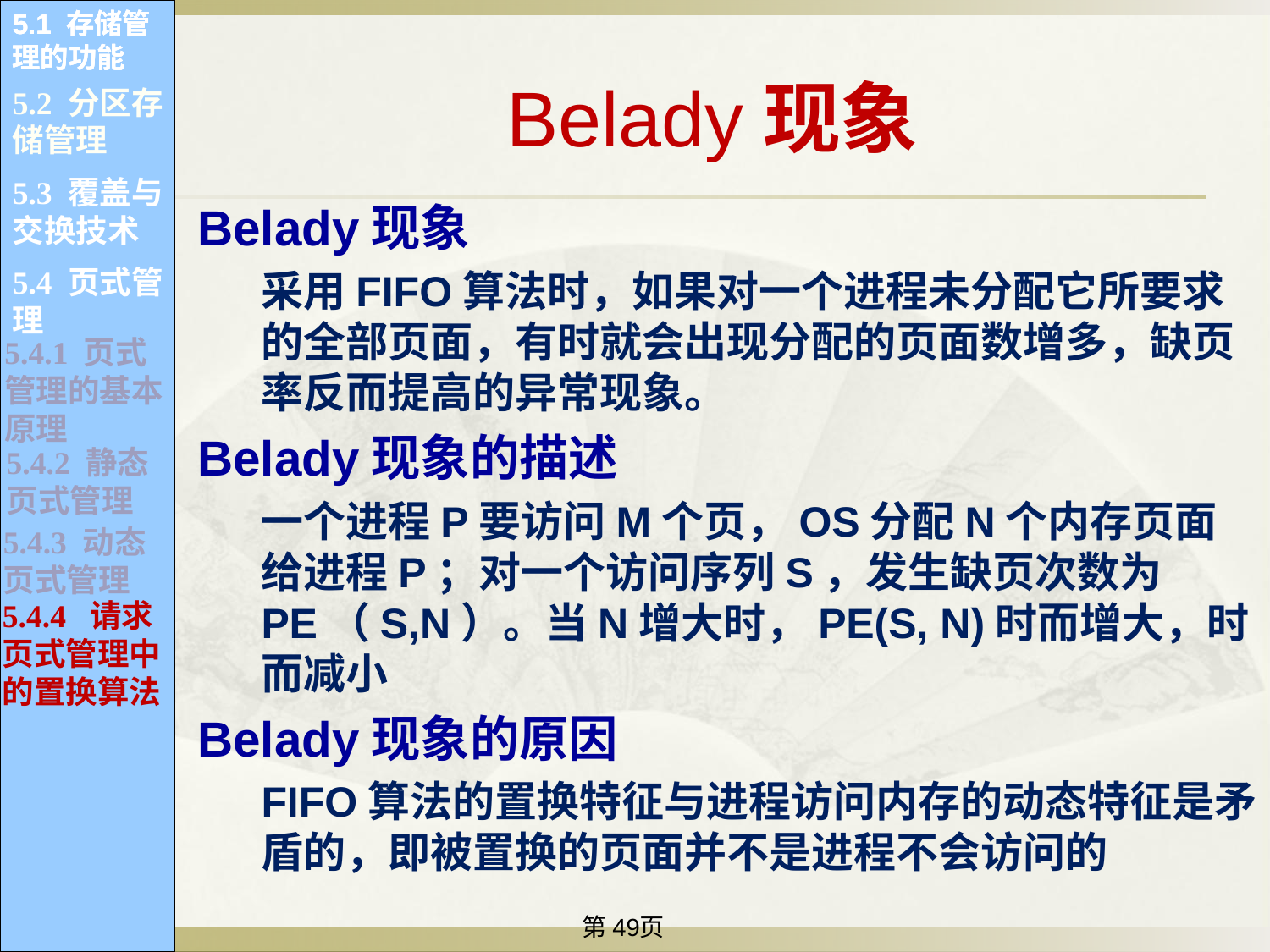

5.1 存储管理的功能

5.1 存储管理的功能
5.1 存储管理的功能
5.1 存储管理的功能

5.1 存储管理的功能

5.1 存储管理的功能
5.1 存储管理的功能
5.1 存储管理的功能

5.1 存储管理的功能

5.1 存储管理的功能
5.1 存储管理的功能
5.1 存储管理的功能
Belady现象
5.2 分区存储管理
5.1.1 内存的分配和回收
5.1.2 内存空间的共享
5.1.2 内存空间的共享
5.3 覆盖与交换技术
Belady现象
采用FIFO算法时，如果对一个进程未分配它所要求的全部页面，有时就会出现分配的页面数增多，缺页率反而提高的异常现象。
Belady现象的描述
一个进程P要访问M个页，OS分配N个内存页面给进程P；对一个访问序列S，发生缺页次数为PE（S,N）。当N增大时，PE(S, N)时而增大，时而减小
Belady现象的原因
FIFO算法的置换特征与进程访问内存的动态特征是矛盾的，即被置换的页面并不是进程不会访问的

5.1.3 存储保护
5.1.3 存储保护
5.4 页式管理
5.1.4 内存空间的扩充
5.4.1 页式管理的基本原理
5.4.2 静态页式管理
5.4.3 动态页式管理
5.4.4  请求页式管理中的置换算法